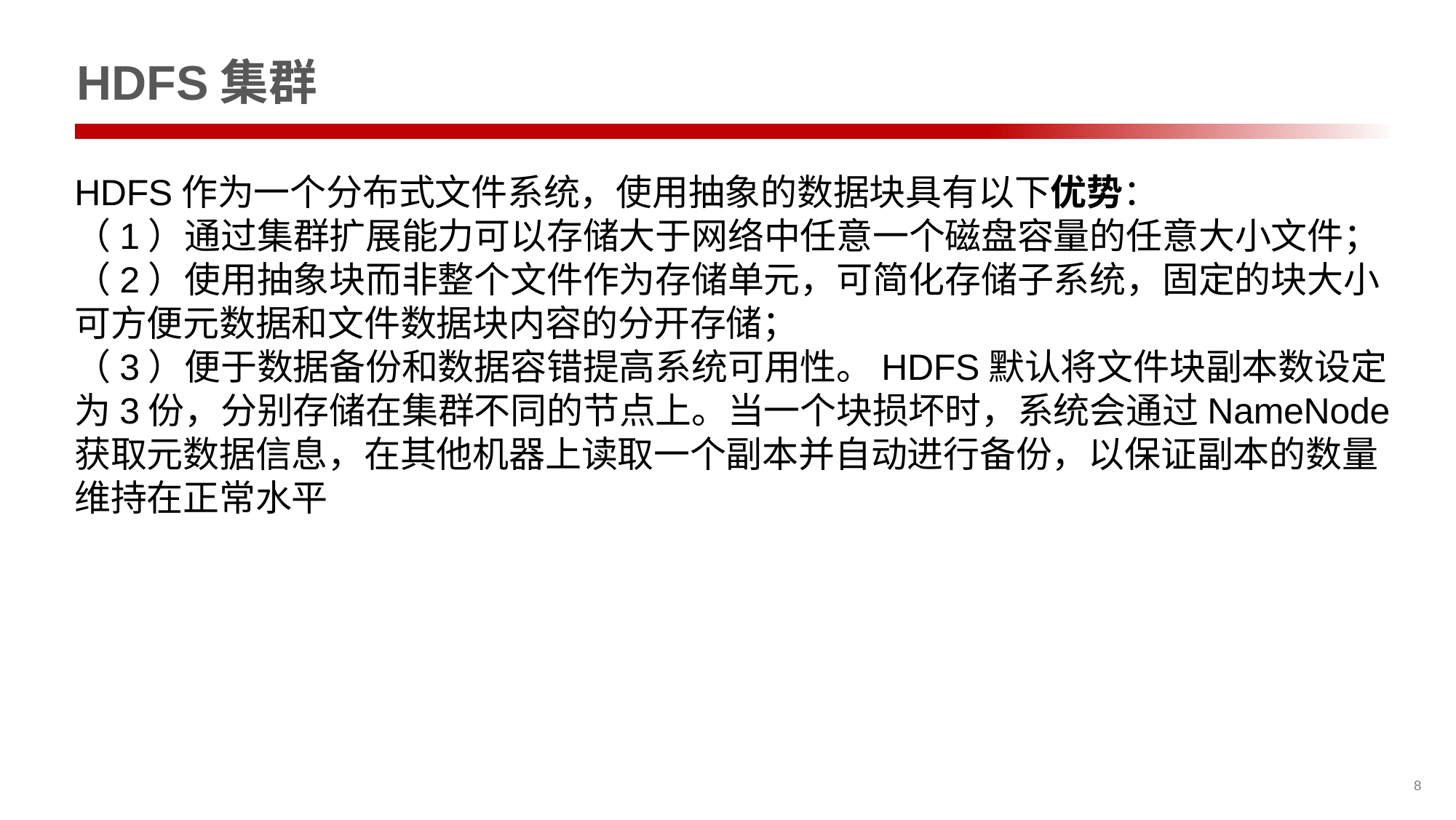

# HDFS集群

HDFS作为一个分布式文件系统，使用抽象的数据块具有以下优势：
（1）通过集群扩展能力可以存储大于网络中任意一个磁盘容量的任意大小文件；
（2）使用抽象块而非整个文件作为存储单元，可简化存储子系统，固定的块大小可方便元数据和文件数据块内容的分开存储；
（3）便于数据备份和数据容错提高系统可用性。HDFS默认将文件块副本数设定为3份，分别存储在集群不同的节点上。当一个块损坏时，系统会通过NameNode获取元数据信息，在其他机器上读取一个副本并自动进行备份，以保证副本的数量维持在正常水平

8